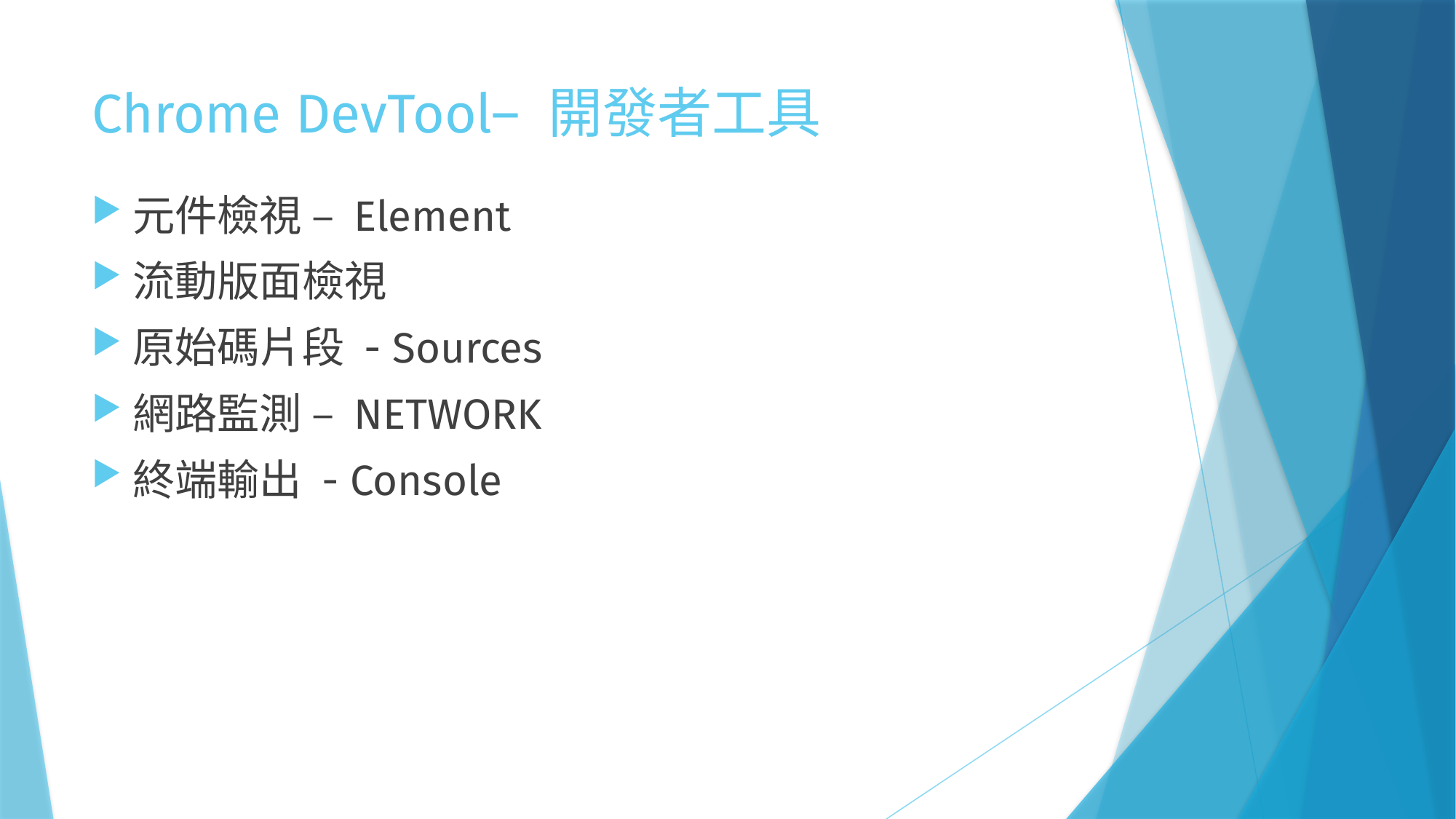

# Chrome DevTool– 開發者工具
元件檢視 – Element
流動版面檢視
原始碼片段 - Sources
網路監測 – NETWORK
終端輸出 - Console